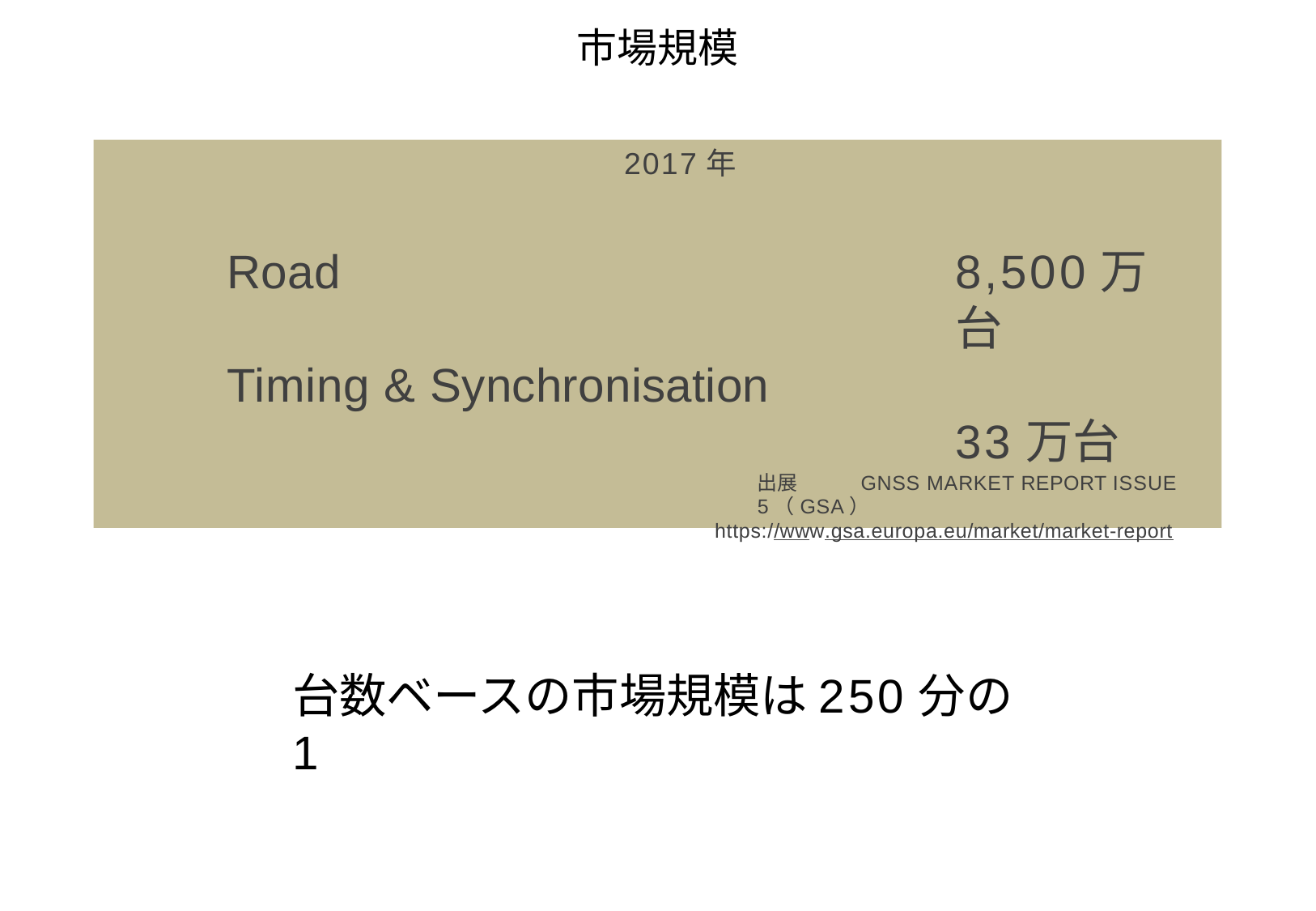

市場規模

2017年

Road
Timing & Synchronisation
8,500万台
33万台
出展	GNSS MARKET REPORT ISSUE  5（GSA）
https://www.gsa.europa.eu/market/market-report
台数ベースの市場規模は250分の1